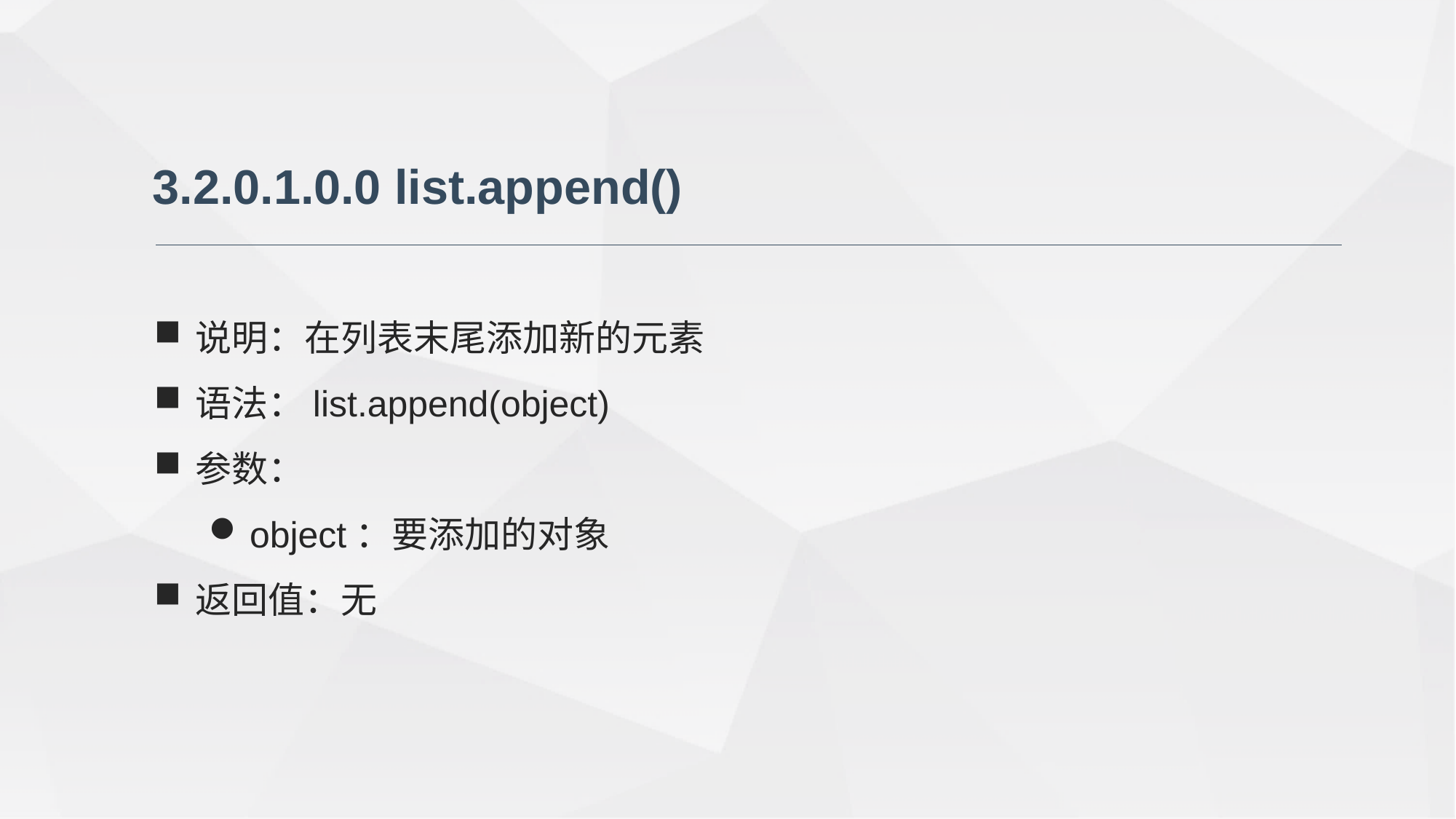

3.2.0.1.0.0 list.append()
说明：在列表末尾添加新的元素
语法：list.append(object)
参数：
object：要添加的对象
返回值：无